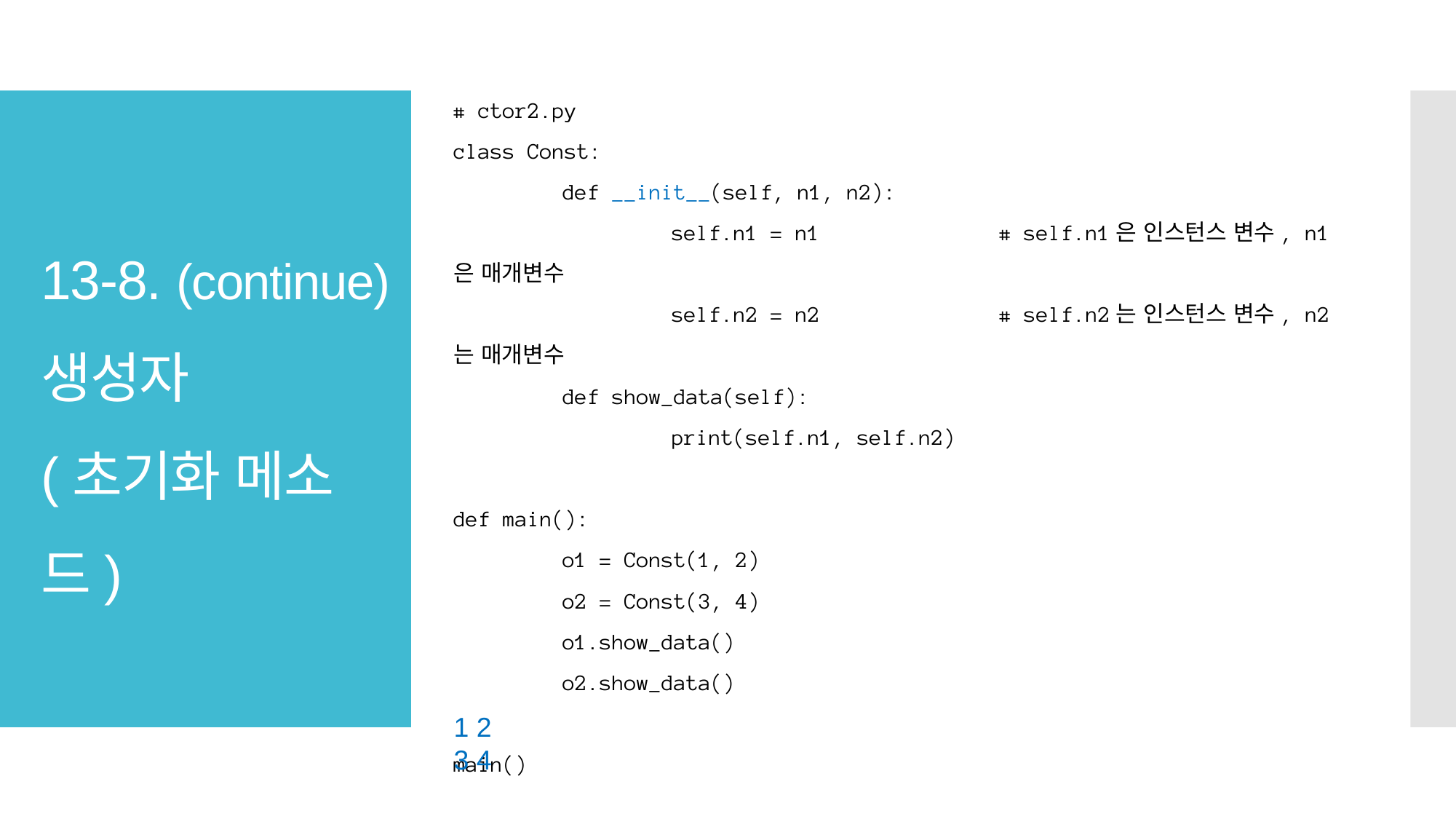

# ctor2.py
class Const:
	def __init__(self, n1, n2):
		self.n1 = n1 		# self.n1은 인스턴스 변수, n1은 매개변수
		self.n2 = n2 		# self.n2는 인스턴스 변수, n2는 매개변수
	def show_data(self):
		print(self.n1, self.n2)

def main():
	o1 = Const(1, 2)
	o2 = Const(3, 4)
	o1.show_data()
	o2.show_data()

main()

# 13-8. (continue) 생성자 (초기화 메소드)
1 2
3 4